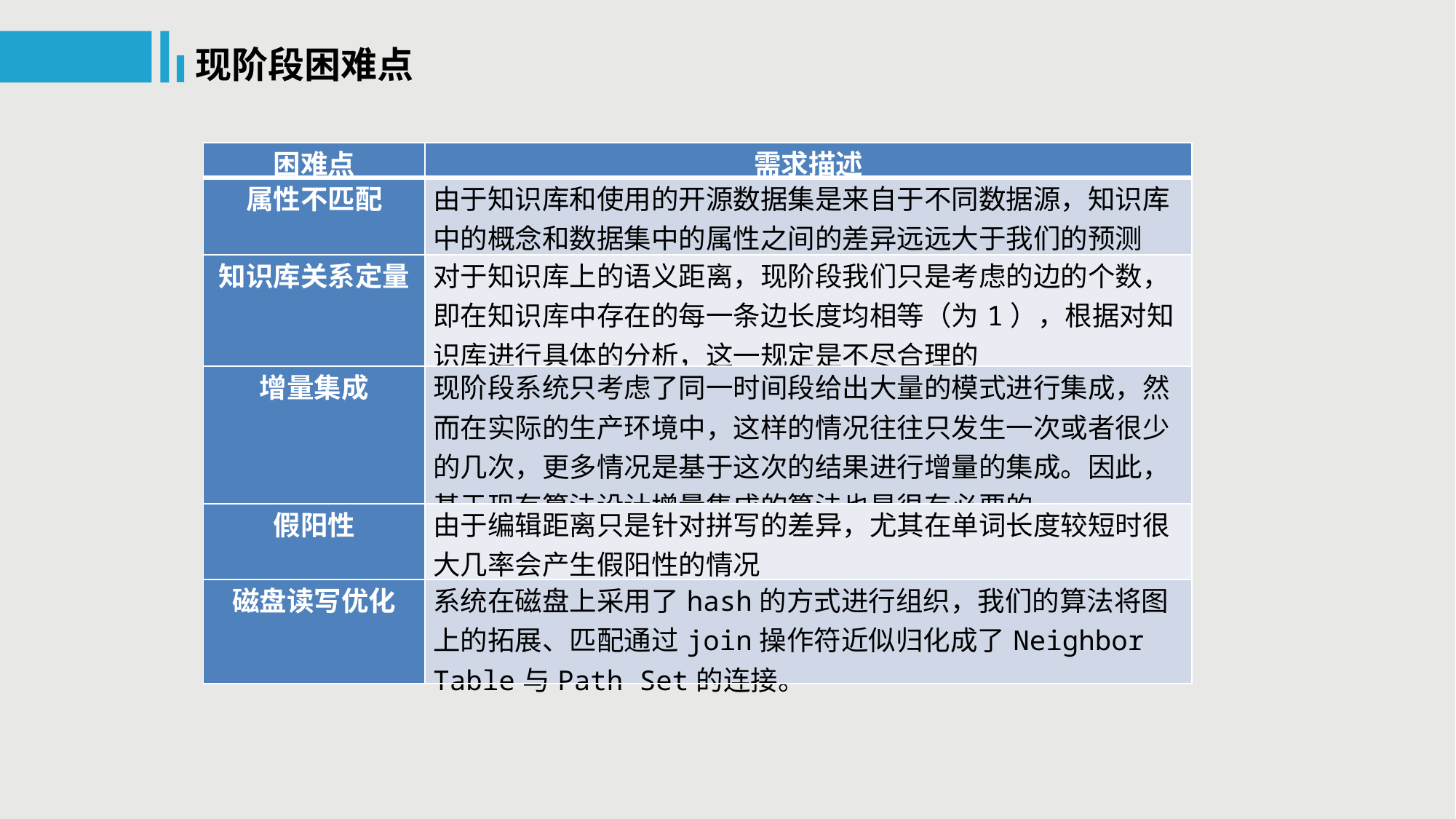

现阶段困难点

| 困难点 | 需求描述 |
| --- | --- |
| 属性不匹配 | 由于知识库和使用的开源数据集是来自于不同数据源，知识库中的概念和数据集中的属性之间的差异远远大于我们的预测 |
| 知识库关系定量 | 对于知识库上的语义距离，现阶段我们只是考虑的边的个数，即在知识库中存在的每一条边长度均相等（为1），根据对知识库进行具体的分析，这一规定是不尽合理的 |
| 增量集成 | 现阶段系统只考虑了同一时间段给出大量的模式进行集成，然而在实际的生产环境中，这样的情况往往只发生一次或者很少的几次，更多情况是基于这次的结果进行增量的集成。因此，基于现有算法设计增量集成的算法也是很有必要的 |
| 假阳性 | 由于编辑距离只是针对拼写的差异，尤其在单词长度较短时很大几率会产生假阳性的情况 |
| 磁盘读写优化 | 系统在磁盘上采用了hash的方式进行组织，我们的算法将图上的拓展、匹配通过join操作符近似归化成了Neighbor Table与Path Set的连接。 |